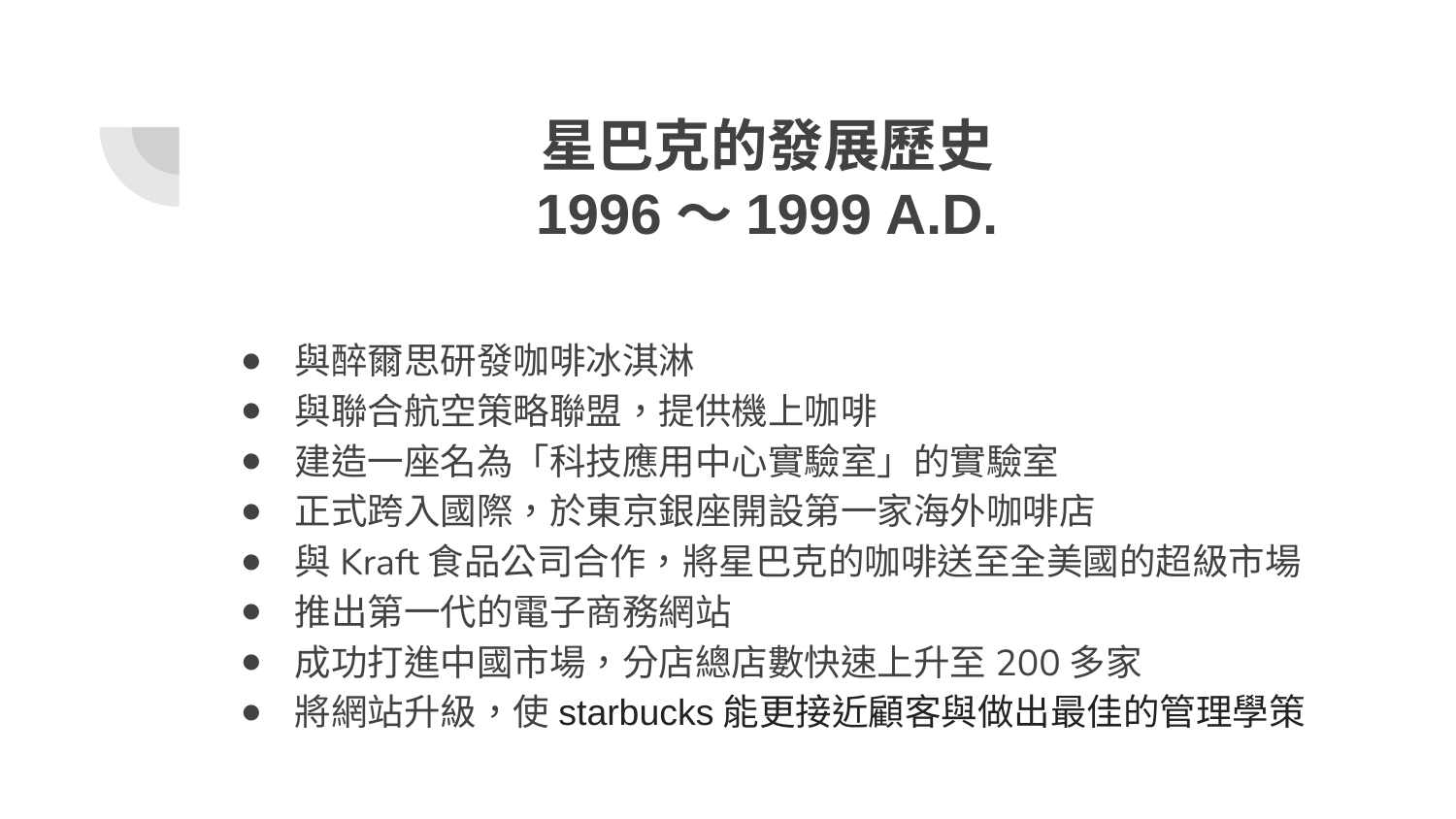

# 星巴克的發展歷史
1996～1999 A.D.

與醉爾思研發咖啡冰淇淋
與聯合航空策略聯盟，提供機上咖啡
建造一座名為「科技應用中心實驗室」的實驗室
正式跨入國際，於東京銀座開設第一家海外咖啡店
與Kraft食品公司合作，將星巴克的咖啡送至全美國的超級市場
推出第一代的電子商務網站
成功打進中國市場，分店總店數快速上升至200多家
將網站升級，使starbucks能更接近顧客與做出最佳的管理學策